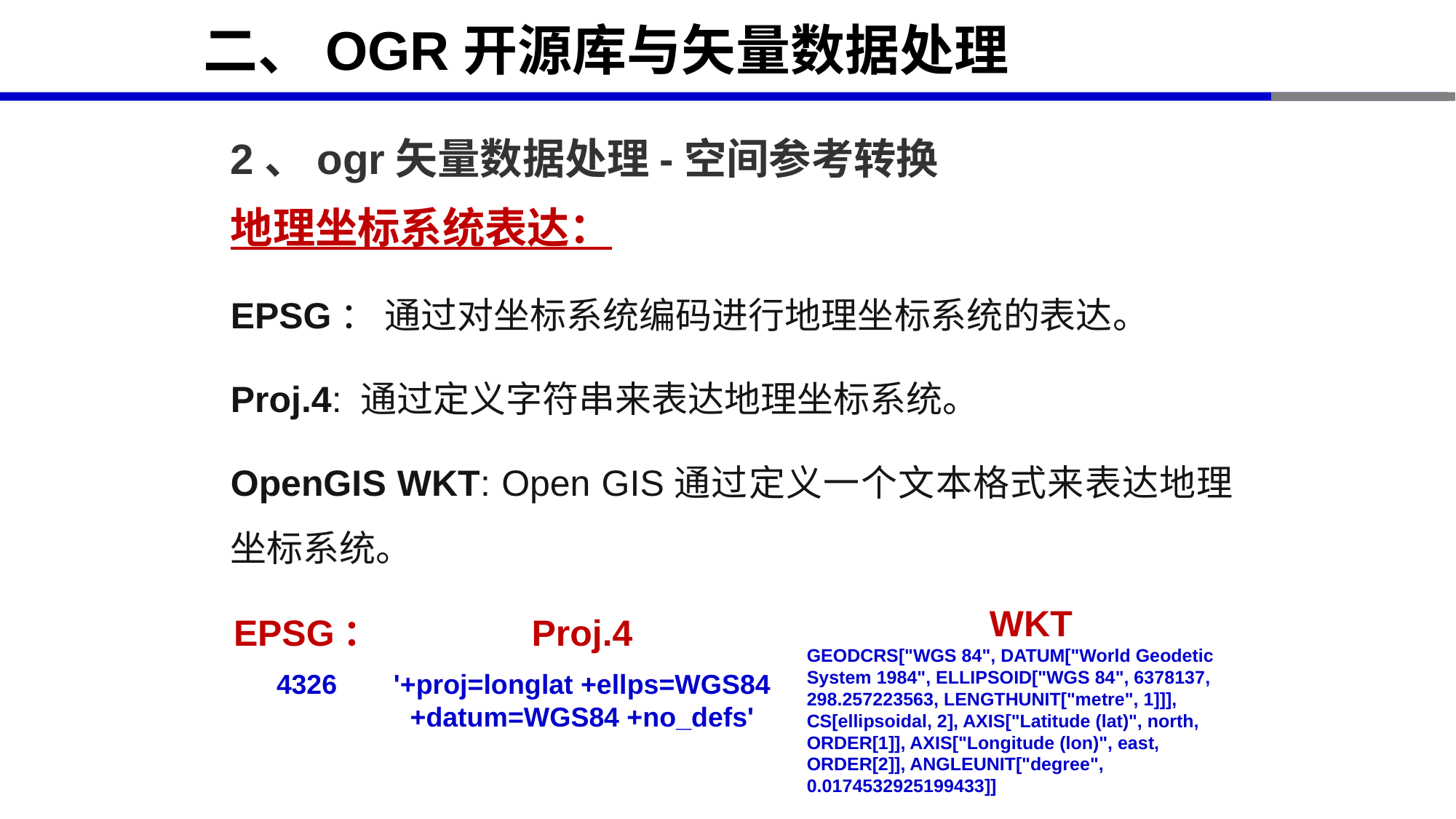

# 二、OGR开源库与矢量数据处理
2、ogr矢量数据处理-空间参考转换
地理坐标系统表达：
EPSG： 通过对坐标系统编码进行地理坐标系统的表达。
Proj.4: 通过定义字符串来表达地理坐标系统。
OpenGIS WKT: Open GIS通过定义一个文本格式来表达地理坐标系统。
WKT
GEODCRS["WGS 84", DATUM["World Geodetic System 1984", ELLIPSOID["WGS 84", 6378137, 298.257223563, LENGTHUNIT["metre", 1]]], CS[ellipsoidal, 2], AXIS["Latitude (lat)", north, ORDER[1]], AXIS["Longitude (lon)", east, ORDER[2]], ANGLEUNIT["degree", 0.0174532925199433]]
EPSG：
4326
Proj.4
'+proj=longlat +ellps=WGS84 +datum=WGS84 +no_defs'